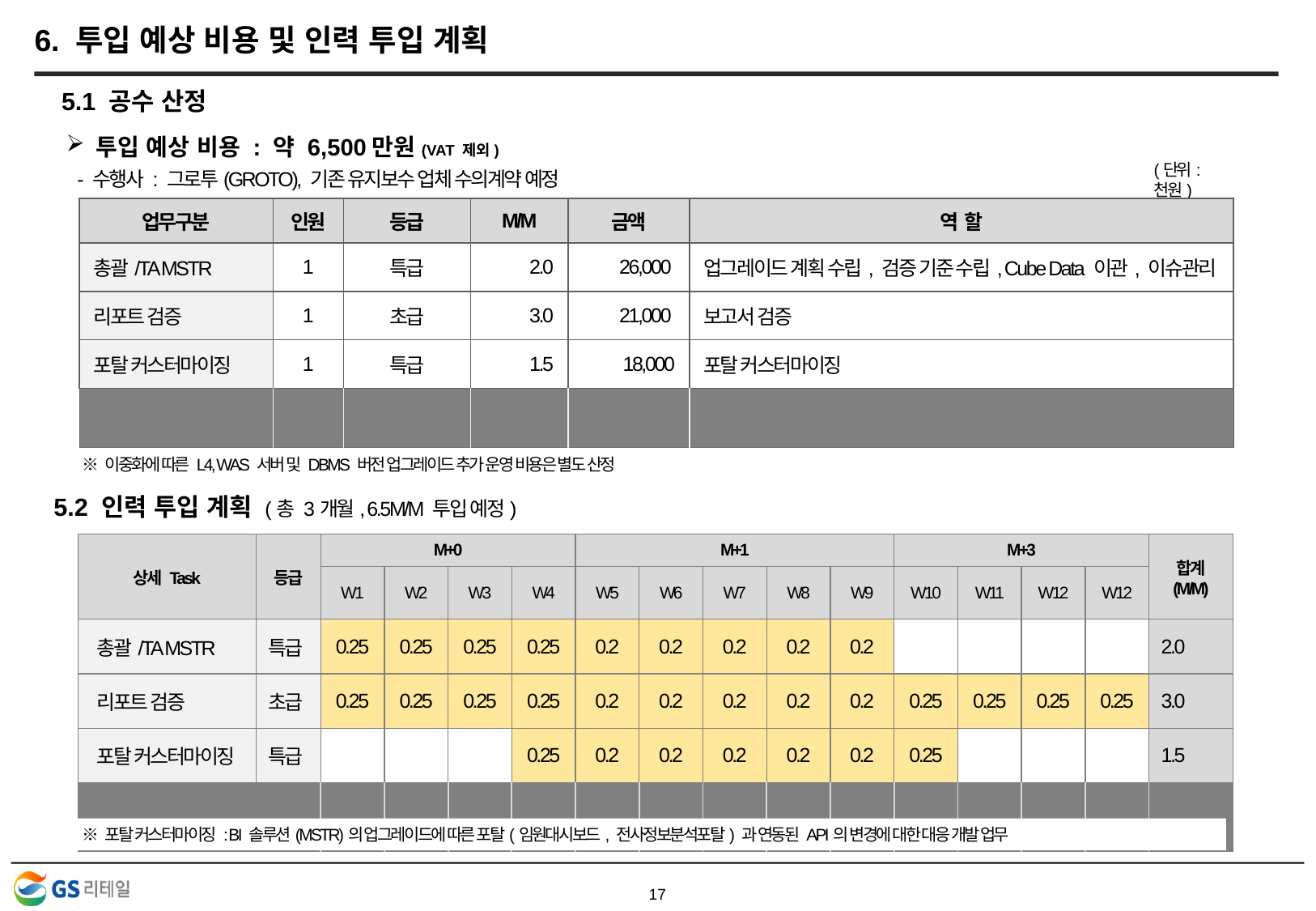

# 6. 투입 예상 비용 및 인력 투입 계획
5.1 공수 산정
 투입 예상 비용 : 약 6,500만원(VAT 제외)
  - 수행사 : 그로투(GROTO), 기존 유지보수 업체 수의계약 예정
(단위: 천원)
| 업무구분 | 인원 | 등급 | M/M | 금액 | 역 할 |
| --- | --- | --- | --- | --- | --- |
| 총괄/TA MSTR | 1 | 특급 | 2.0 | 26,000 | 업그레이드 계획 수립, 검증 기준 수립, Cube Data 이관, 이슈관리 |
| 리포트 검증 | 1 | 초급 | 3.0 | 21,000 | 보고서 검증 |
| 포탈 커스터마이징 | 1 | 특급 | 1.5 | 18,000 | 포탈 커스터마이징 |
| 총계 | 3 |  | 6.5 | 65,000 |  |
※ 이중화에 따른 L4, WAS 서버 및 DBMS 버전 업그레이드 추가 운영 비용은 별도 산정
5.2 인력 투입 계획 (총 3개월, 6.5M/M 투입 예정)
| 상세 Task | 등급 | M+0 |  |  |  | M+1 |  |  |  |  | M+3 |  |  | M+3 | 합계 (M/M) |
| --- | --- | --- | --- | --- | --- | --- | --- | --- | --- | --- | --- | --- | --- | --- | --- |
|  |  | W1 | W2 | W3 | W4 | W5 | W6 | W7 | W8 | W9 | W10 | W11 | W12 | W12 |  |
| 총괄/TA MSTR | 특급 | 0.25 | 0.25 | 0.25 | 0.25 | 0.2 | 0.2 | 0.2 | 0.2 | 0.2 |  |  |  |  | 2.0 |
| 리포트 검증 | 초급 | 0.25 | 0.25 | 0.25 | 0.25 | 0.2 | 0.2 | 0.2 | 0.2 | 0.2 | 0.25 | 0.25 | 0.25 | 0.25 | 3.0 |
| 포탈 커스터마이징 | 특급 |  |  |  | 0.25 | 0.2 | 0.2 | 0.2 | 0.2 | 0.2 | 0.25 |  |  |  | 1.5 |
| 합계 |  | 0.5 | 0.5 | 0.5 | 0.75 | 0.6 | 0.6 | 0.6 | 0.6 | 0.6 | 0.25 | 0.25 | 0.25 | 0.25 | 6.5 |
※ 포탈 커스터마이징 : BI 솔루션(MSTR)의 업그레이드에 따른 포탈(임원대시보드, 전사정보분석포탈) 과 연동된 API의 변경에 대한 대응 개발 업무